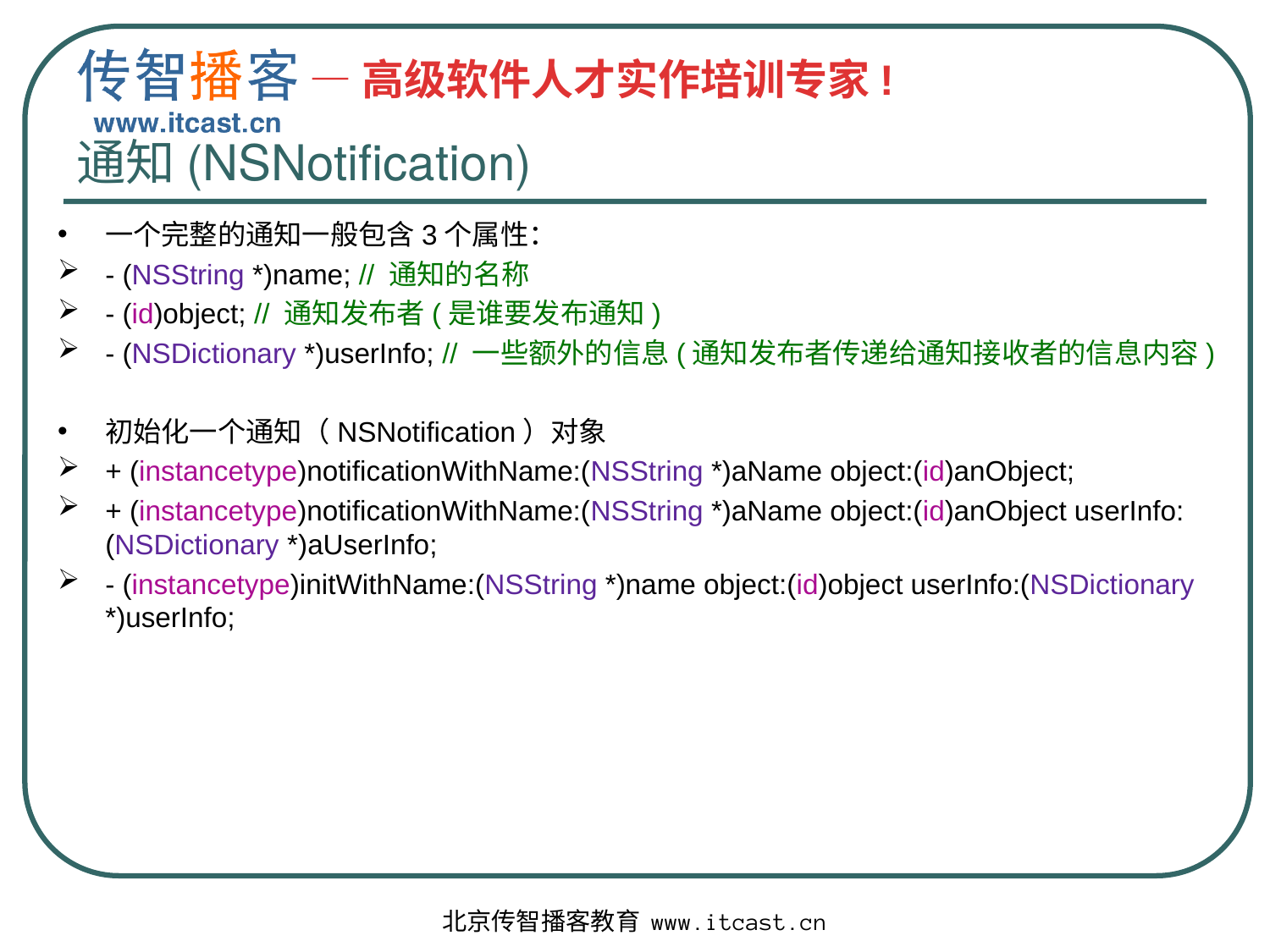

# 通知(NSNotification)
一个完整的通知一般包含3个属性：
- (NSString *)name; // 通知的名称
- (id)object; // 通知发布者(是谁要发布通知)
- (NSDictionary *)userInfo; // 一些额外的信息(通知发布者传递给通知接收者的信息内容)

初始化一个通知（NSNotification）对象
+ (instancetype)notificationWithName:(NSString *)aName object:(id)anObject;
+ (instancetype)notificationWithName:(NSString *)aName object:(id)anObject userInfo:(NSDictionary *)aUserInfo;
- (instancetype)initWithName:(NSString *)name object:(id)object userInfo:(NSDictionary *)userInfo;